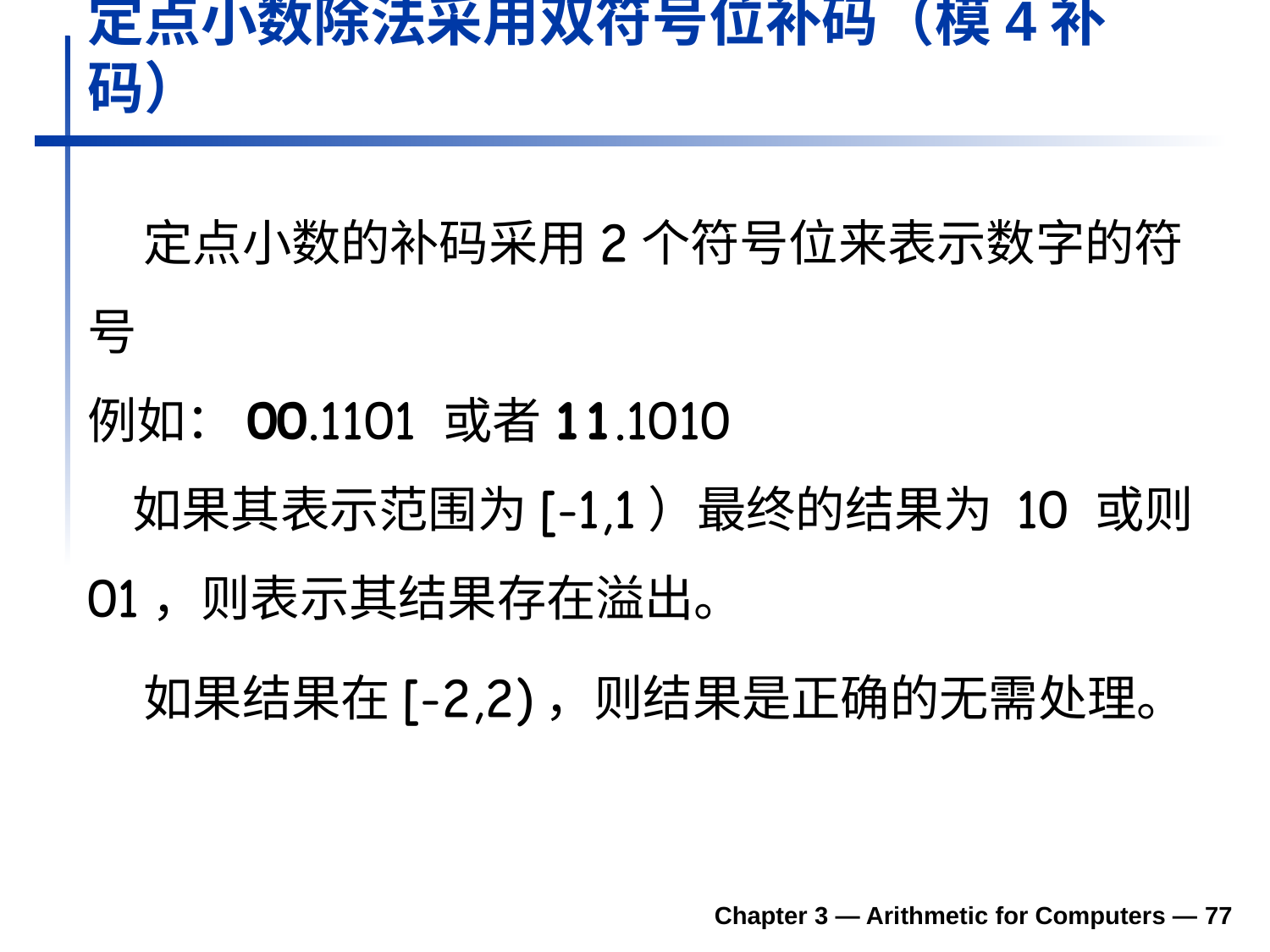

# 定点小数除法采用双符号位补码（模4补码）
    定点小数的补码采用2个符号位来表示数字的符号
例如：00.1101 或者11.1010
   如果其表示范围为[-1,1）最终的结果为 10 或则 01，则表示其结果存在溢出。
    如果结果在[-2,2)，则结果是正确的无需处理。
Chapter 3 — Arithmetic for Computers — 77